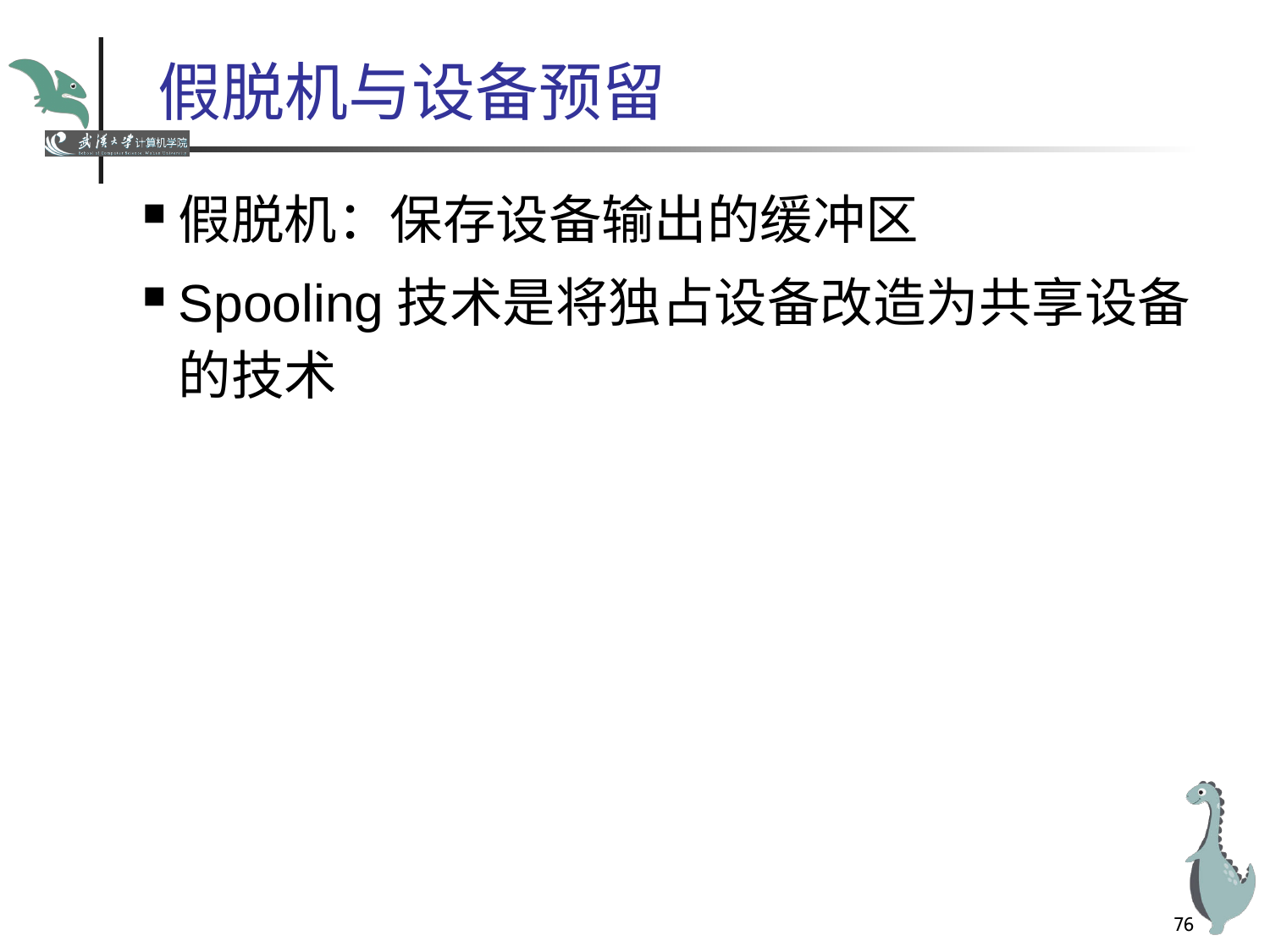

# 假脱机与设备预留
假脱机：保存设备输出的缓冲区
Spooling技术是将独占设备改造为共享设备的技术
76